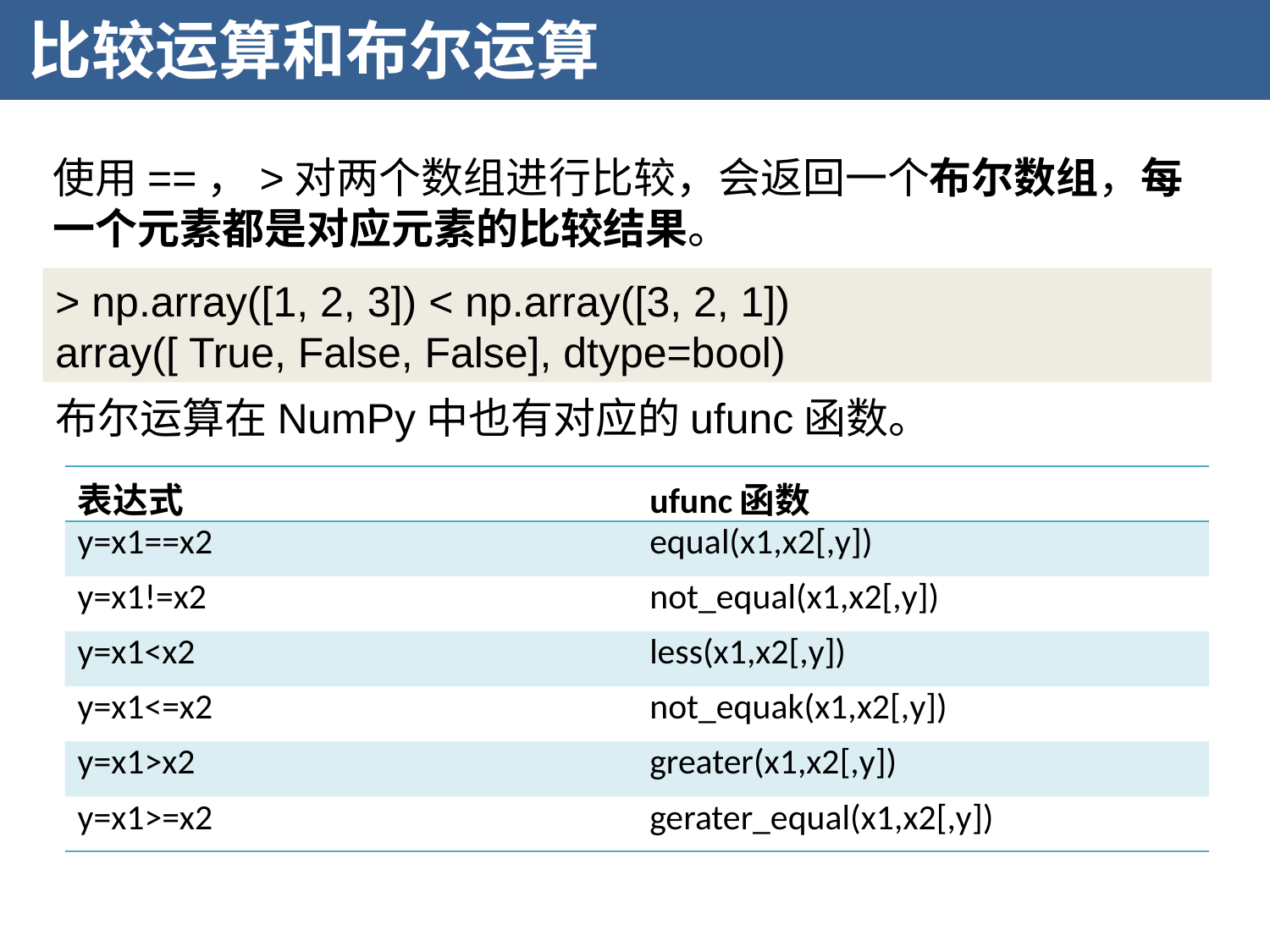

比较运算和布尔运算
使用==，>对两个数组进行比较，会返回一个布尔数组，每一个元素都是对应元素的比较结果。
> np.array([1, 2, 3]) < np.array([3, 2, 1])
array([ True, False, False], dtype=bool)
布尔运算在NumPy中也有对应的ufunc函数。
| 表达式 | ufunc函数 |
| --- | --- |
| y=x1==x2 | equal(x1,x2[,y]) |
| y=x1!=x2 | not\_equal(x1,x2[,y]) |
| y=x1<x2 | less(x1,x2[,y]) |
| y=x1<=x2 | not\_equak(x1,x2[,y]) |
| y=x1>x2 | greater(x1,x2[,y]) |
| y=x1>=x2 | gerater\_equal(x1,x2[,y]) |